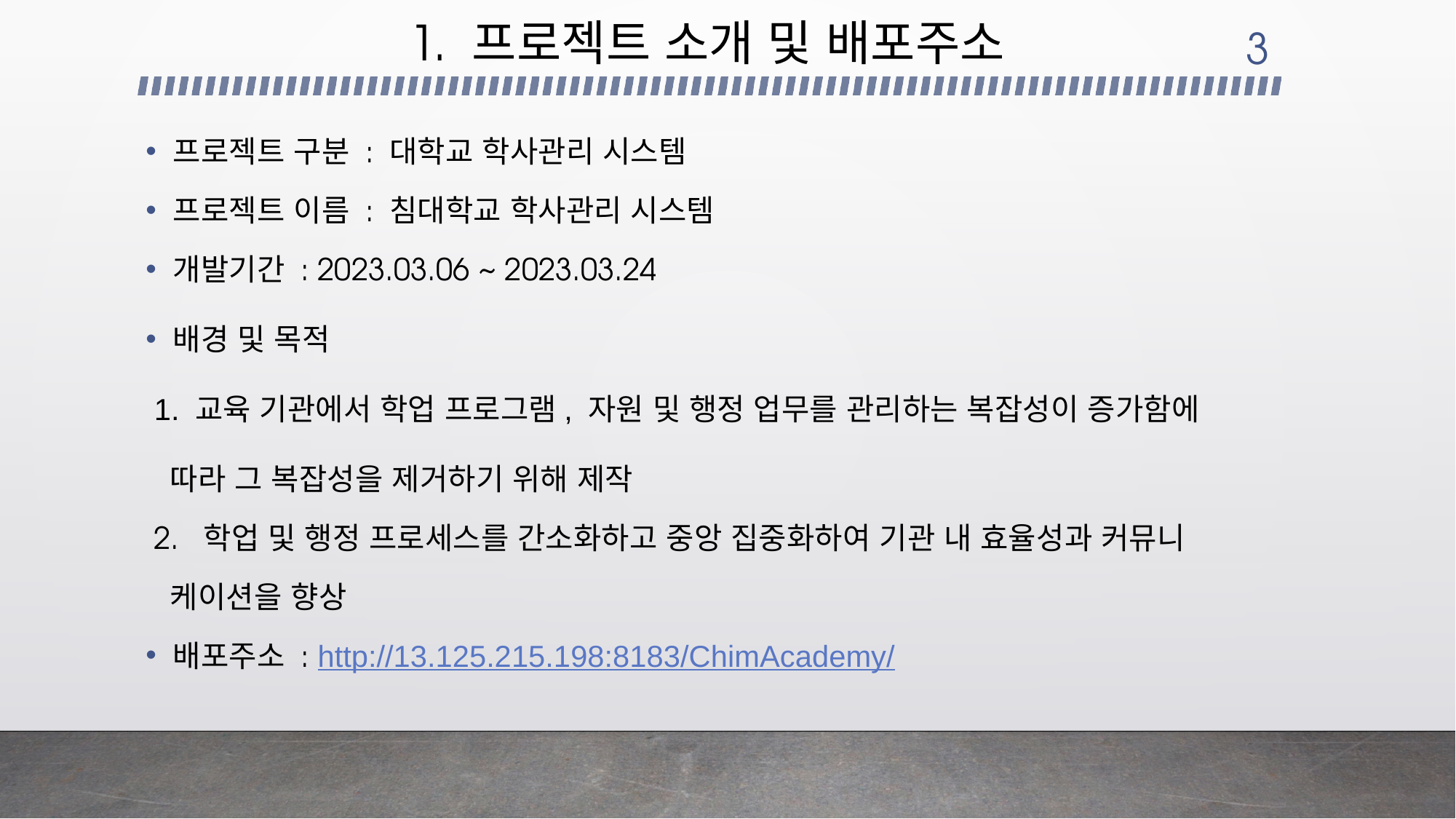

# 1. 프로젝트 소개 및 배포주소
3
프로젝트 구분 : 대학교 학사관리 시스템
프로젝트 이름 : 침대학교 학사관리 시스템
개발기간 : 2023.03.06 ~ 2023.03.24
배경 및 목적
 1. 교육 기관에서 학업 프로그램, 자원 및 행정 업무를 관리하는 복잡성이 증가함에
  따라 그 복잡성을 제거하기 위해 제작
 2.  학업 및 행정 프로세스를 간소화하고 중앙 집중화하여 기관 내 효율성과 커뮤니
  케이션을 향상
배포주소 : http://13.125.215.198:8183/ChimAcademy/